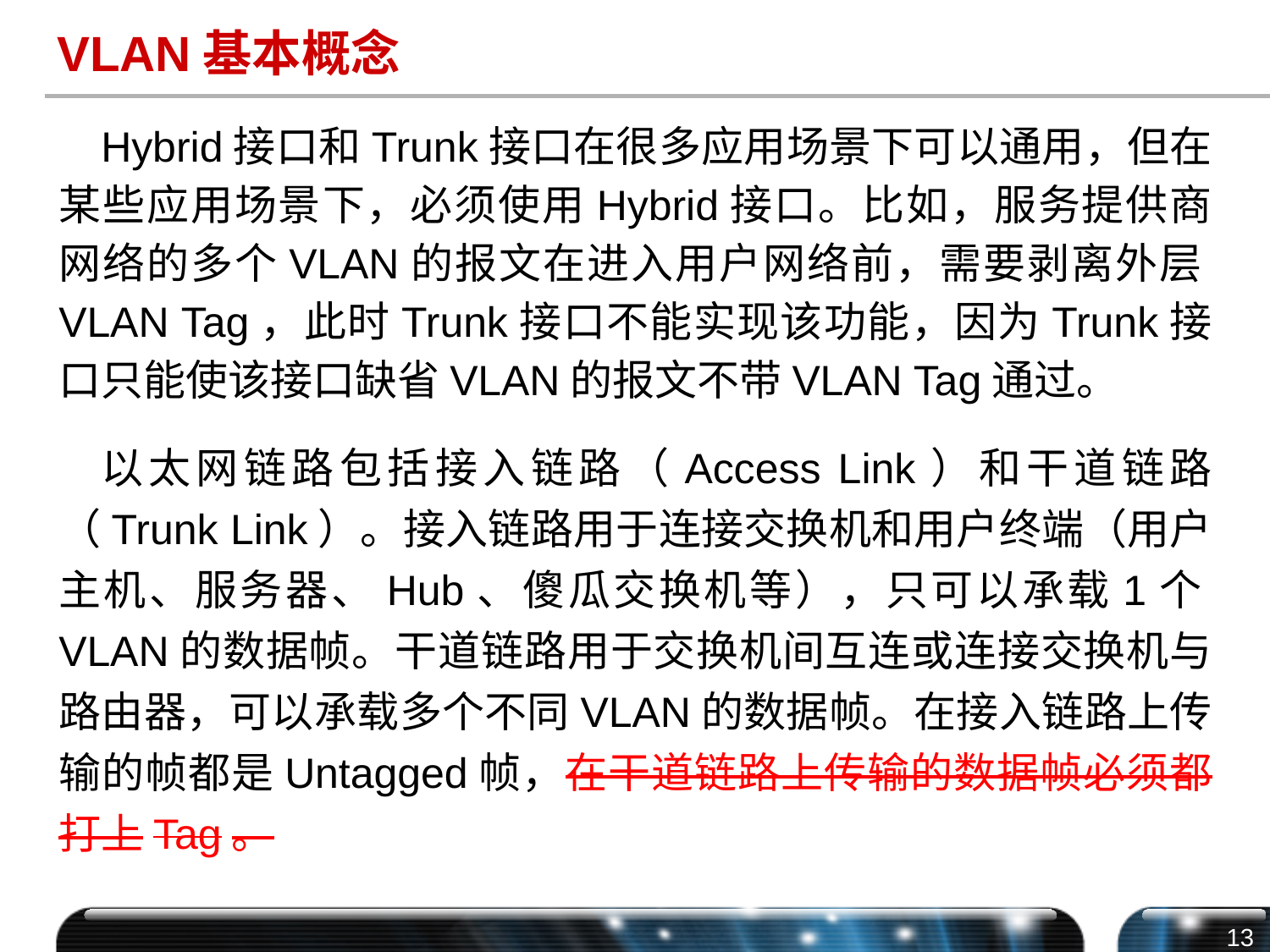

# VLAN基本概念
Hybrid接口和Trunk接口在很多应用场景下可以通用，但在某些应用场景下，必须使用Hybrid接口。比如，服务提供商网络的多个VLAN的报文在进入用户网络前，需要剥离外层VLAN Tag，此时Trunk接口不能实现该功能，因为Trunk接口只能使该接口缺省VLAN的报文不带VLAN Tag通过。
以太网链路包括接入链路（Access Link）和干道链路（Trunk Link）。接入链路用于连接交换机和用户终端（用户主机、服务器、Hub、傻瓜交换机等），只可以承载1个VLAN的数据帧。干道链路用于交换机间互连或连接交换机与路由器，可以承载多个不同VLAN的数据帧。在接入链路上传输的帧都是Untagged帧，在干道链路上传输的数据帧必须都打上Tag。